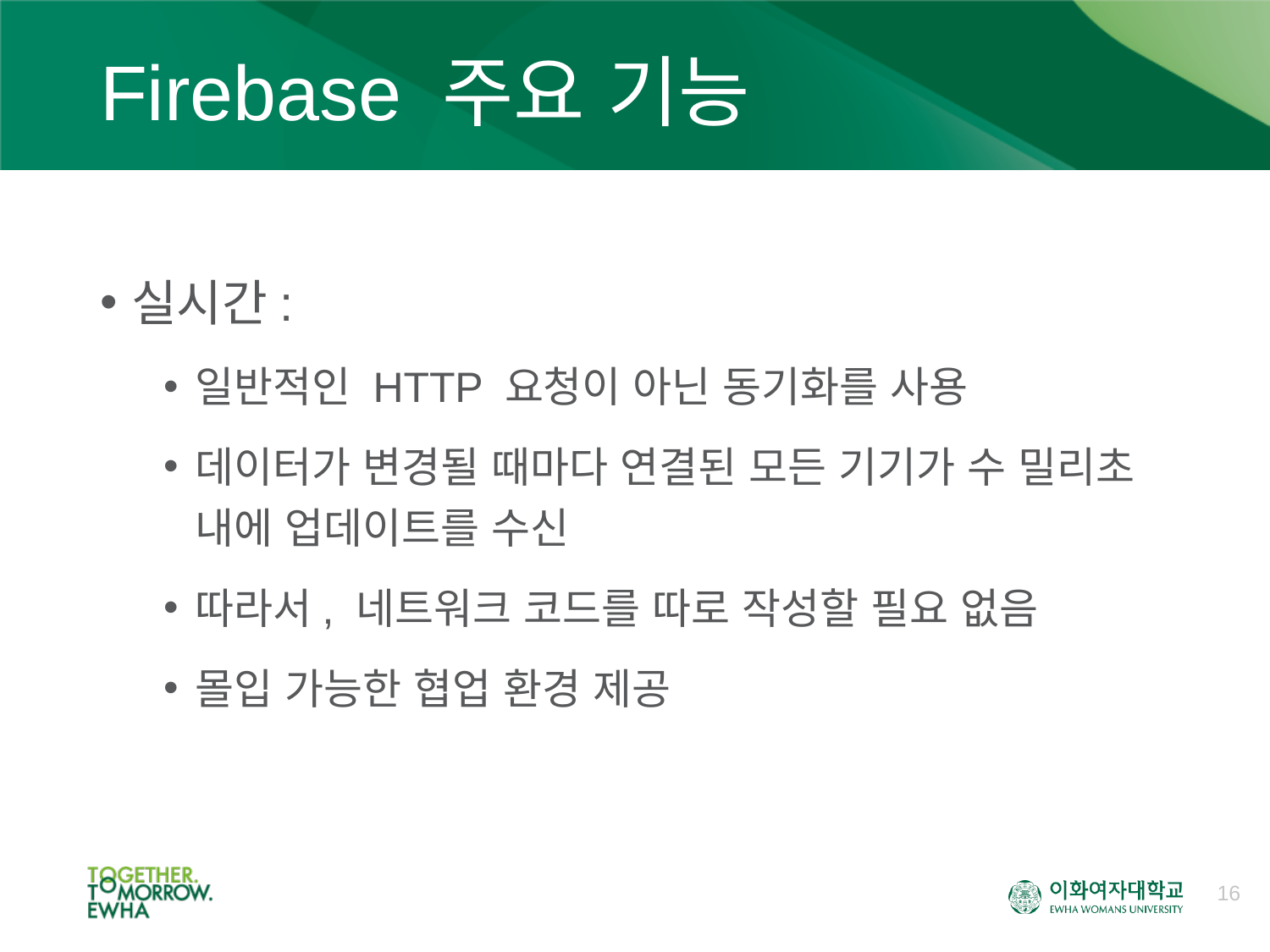

# Firebase 주요 기능
실시간:
일반적인 HTTP 요청이 아닌 동기화를 사용
데이터가 변경될 때마다 연결된 모든 기기가 수 밀리초 내에 업데이트를 수신
따라서, 네트워크 코드를 따로 작성할 필요 없음
몰입 가능한 협업 환경 제공

16